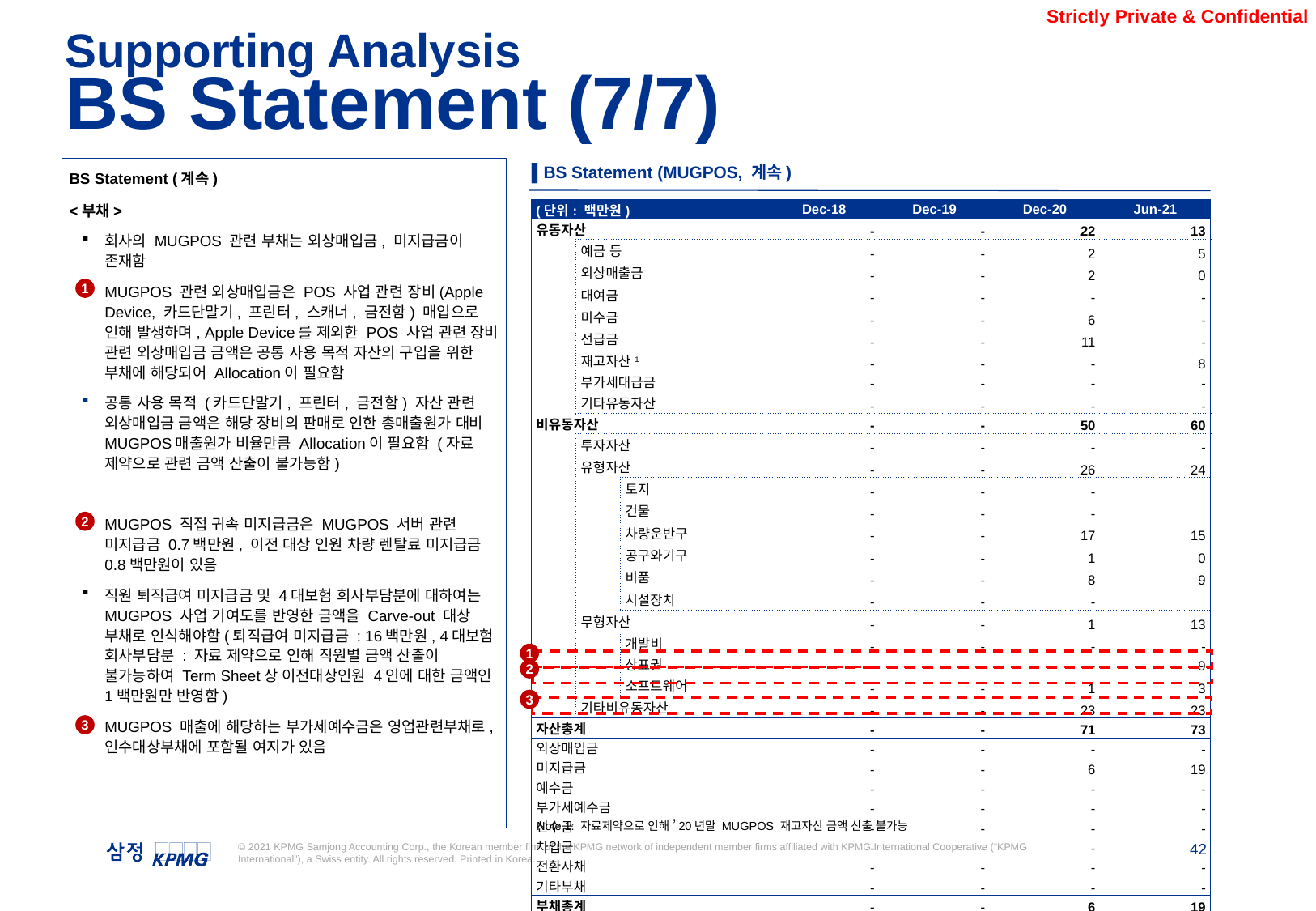

Supporting Analysis
BS Statement (7/7)
▌BS Statement (MUGPOS, 계속)

BS Statement (계속)
<부채>
회사의 MUGPOS 관련 부채는 외상매입금, 미지급금이 존재함
MUGPOS 관련 외상매입금은 POS 사업 관련 장비(Apple Device, 카드단말기, 프린터, 스캐너, 금전함) 매입으로 인해 발생하며, Apple Device를 제외한 POS 사업 관련 장비 관련 외상매입금 금액은 공통 사용 목적 자산의 구입을 위한 부채에 해당되어 Allocation이 필요함
공통 사용 목적 (카드단말기, 프린터, 금전함) 자산 관련 외상매입금 금액은 해당 장비의 판매로 인한 총매출원가 대비 MUGPOS매출원가 비율만큼 Allocation이 필요함 (자료 제약으로 관련 금액 산출이 불가능함)

MUGPOS 직접 귀속 미지급금은 MUGPOS 서버 관련 미지급금 0.7백만원, 이전 대상 인원 차량 렌탈료 미지급금 0.8백만원이 있음
직원 퇴직급여 미지급금 및 4대보험 회사부담분에 대하여는 MUGPOS 사업 기여도를 반영한 금액을 Carve-out 대상 부채로 인식해야함(퇴직급여 미지급금 : 16백만원, 4대보험 회사부담분 : 자료 제약으로 인해 직원별 금액 산출이 불가능하여 Term Sheet상 이전대상인원 4인에 대한 금액인 1백만원만 반영함)
MUGPOS 매출에 해당하는 부가세예수금은 영업관련부채로, 인수대상부채에 포함될 여지가 있음
| (단위: 백만원) |  |  | Dec-18 | Dec-19 | Dec-20 | Jun-21 |
| --- | --- | --- | --- | --- | --- | --- |
| 유동자산 |  |  | - | - | 22 | 13 |
|  | 예금 등 |  | - | - | 2 | 5 |
|  | 외상매출금 |  | - | - | 2 | 0 |
|  | 대여금 |  | - | - | - | - |
|  | 미수금 |  | - | - | 6 | - |
|  | 선급금 |  | - | - | 11 | - |
|  | 재고자산1 |  | - | - | - | 8 |
|  | 부가세대급금 |  | - | - | - | - |
|  | 기타유동자산 |  | - | - | - | - |
| 비유동자산 |  |  | - | - | 50 | 60 |
|  | 투자자산 |  | - | - | - | - |
|  | 유형자산 |  | - | - | 26 | 24 |
|  |  | 토지 | - | - | - |  |
|  |  | 건물 | - | - | - |  |
|  |  | 차량운반구 | - | - | 17 | 15 |
|  |  | 공구와기구 | - | - | 1 | 0 |
|  |  | 비품 | - | - | 8 | 9 |
|  |  | 시설장치 | - | - | - |  |
|  | 무형자산 |  | - | - | 1 | 13 |
|  |  | 개발비 | - | - | - | - |
|  |  | 상표권 | - | - | - | 9 |
|  |  | 소프트웨어 | - | - | 1 | 3 |
|  | 기타비유동자산 |  | - | - | 23 | 23 |
| 자산총계 |  |  | - | - | 71 | 73 |
| 외상매입금 |  |  | - | - | - | - |
| 미지급금 |  |  | - | - | 6 | 19 |
| 예수금 |  |  | - | - | - | - |
| 부가세예수금 |  |  | - | - | - | - |
| 선수금 |  |  | - | - | - | - |
| 차입금 |  |  | - | - | - | - |
| 전환사채 |  |  | - | - | - | - |
| 기타부채 |  |  | - | - | - | - |
| 부채총계 |  |  | - | - | 6 | 19 |
| 순자산 |  |  | - | - | 65 | 54 |
1
2
1

2

3

3
Note 1: 자료제약으로 인해 ’20년말 MUGPOS 재고자산 금액 산출 불가능